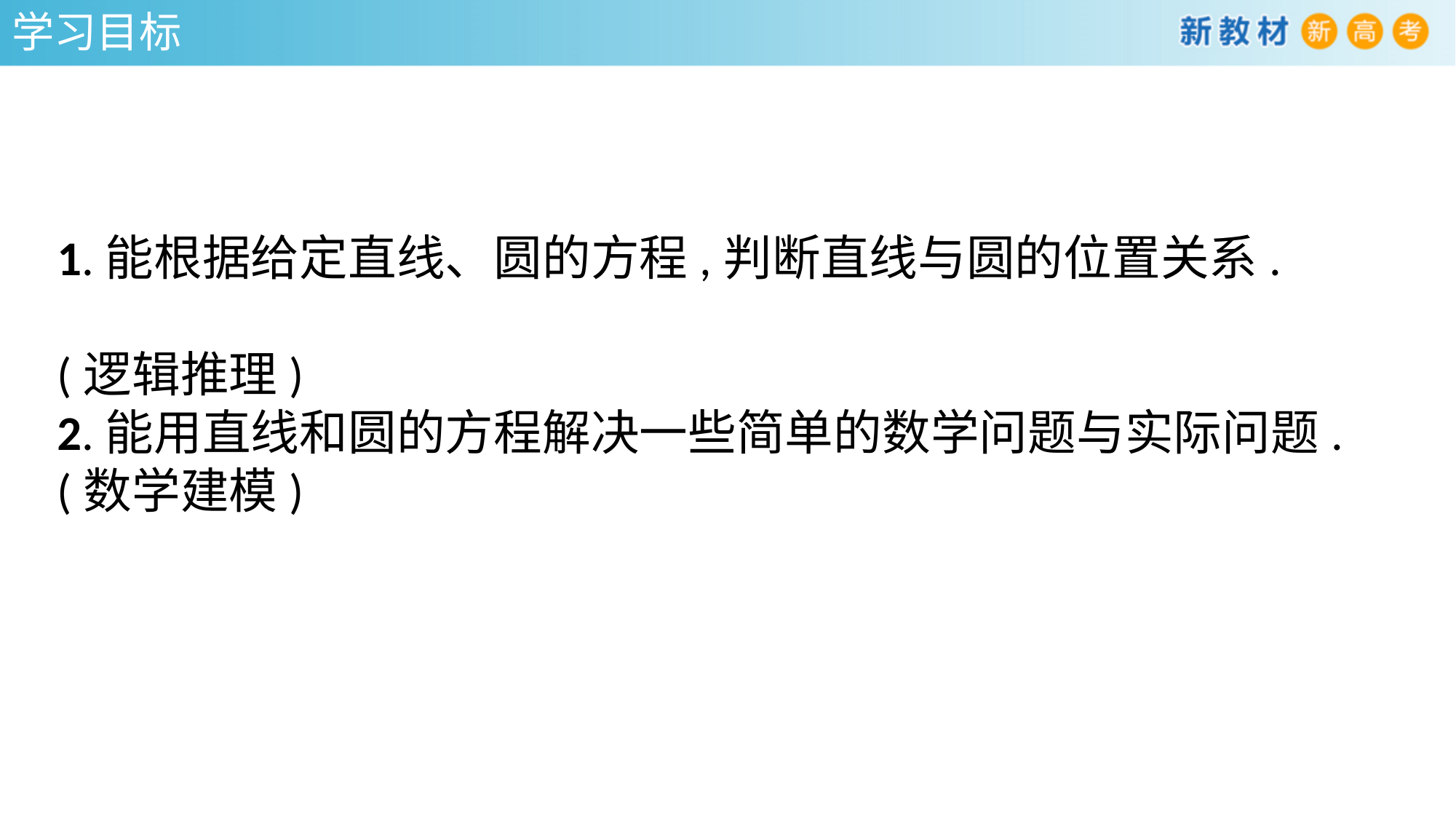

学习目标
1.能根据给定直线、圆的方程,判断直线与圆的位置关系.(逻辑推理)
2.能用直线和圆的方程解决一些简单的数学问题与实际问题.(数学建模)